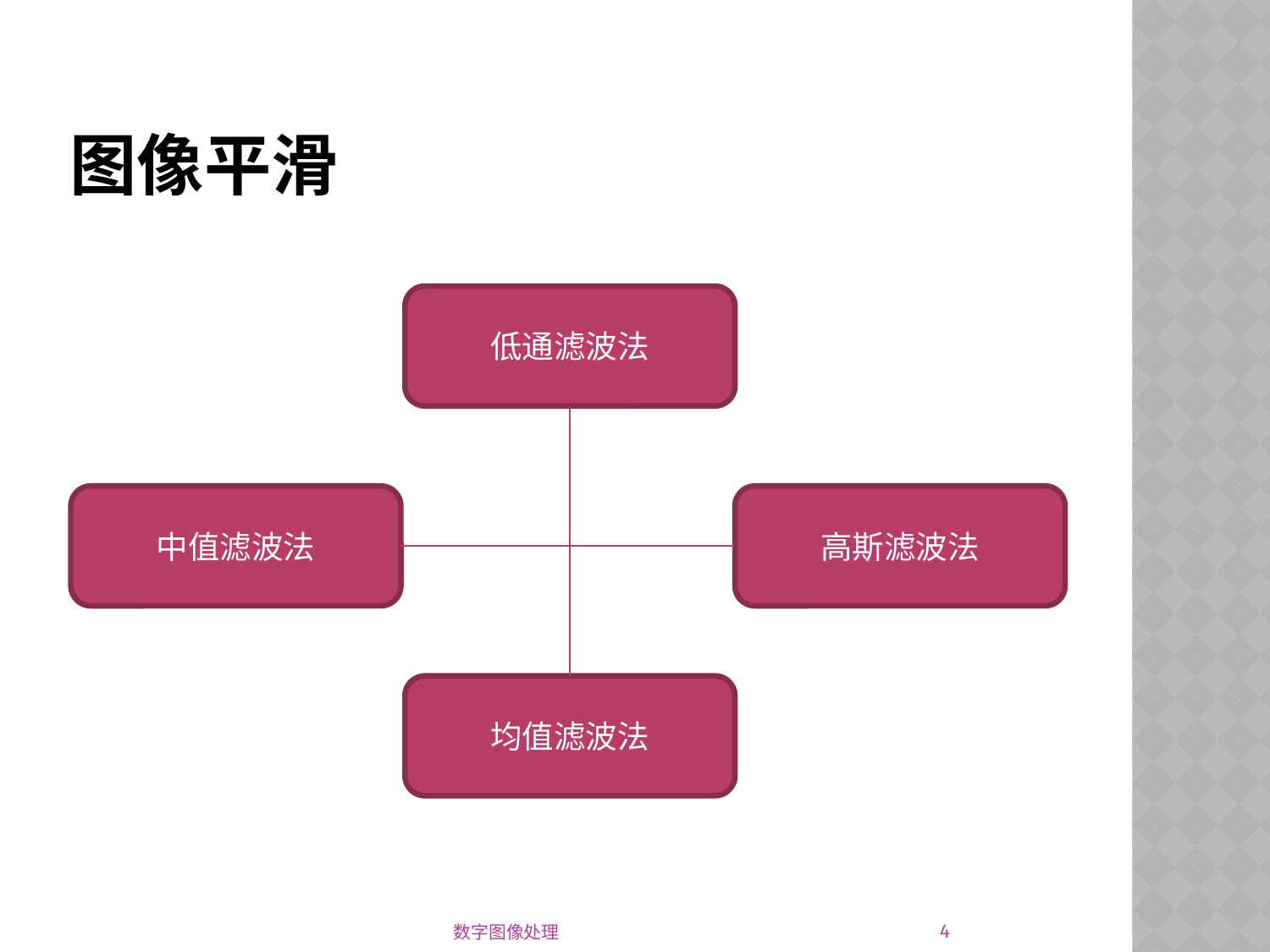

# 图像平滑
低通滤波法
中值滤波法
高斯滤波法
均值滤波法
4
数字图像处理